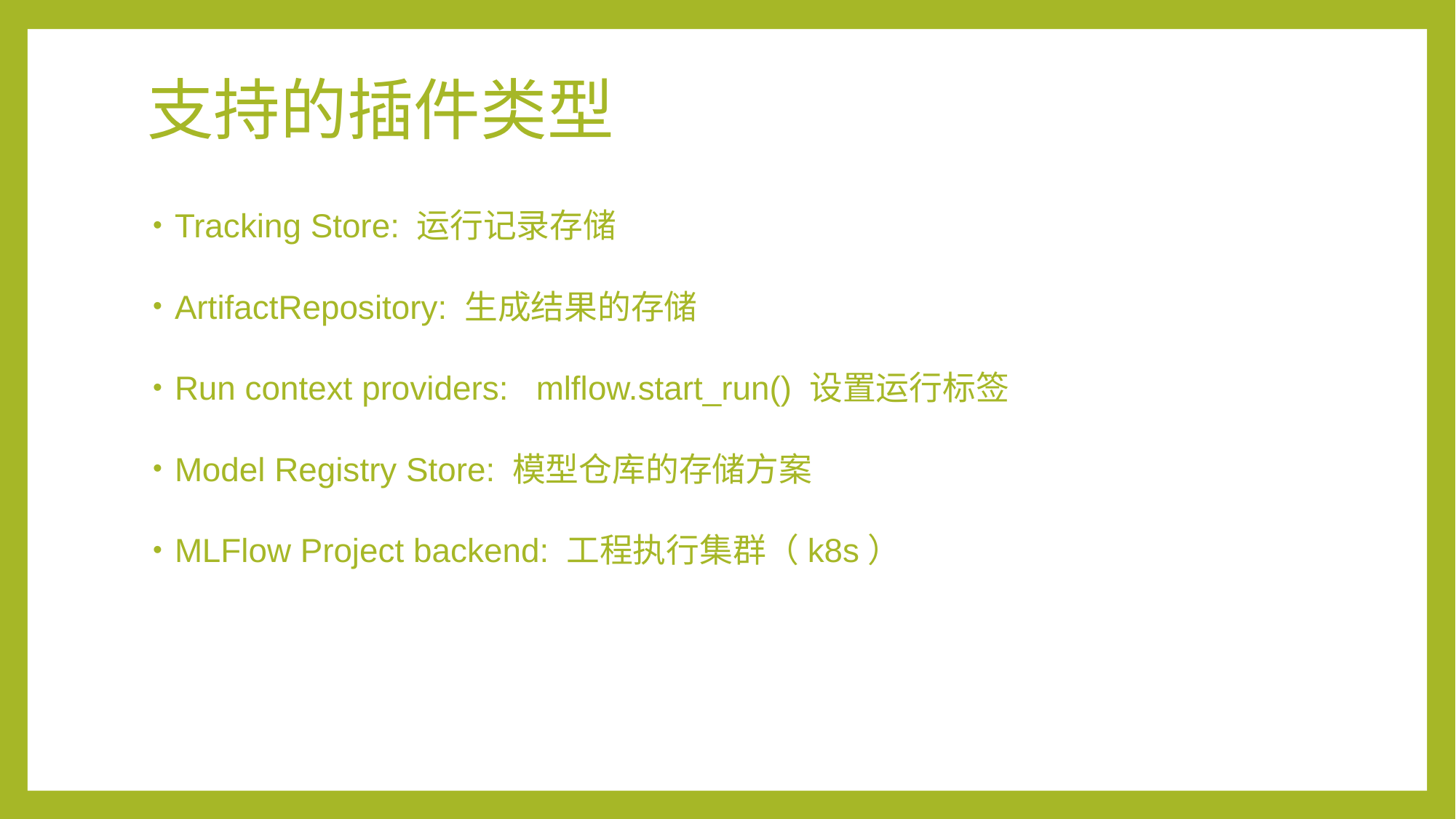

# 支持的插件类型
Tracking Store: 运行记录存储
ArtifactRepository: 生成结果的存储
Run context providers:   mlflow.start_run() 设置运行标签
Model Registry Store: 模型仓库的存储方案
MLFlow Project backend: 工程执行集群（k8s）